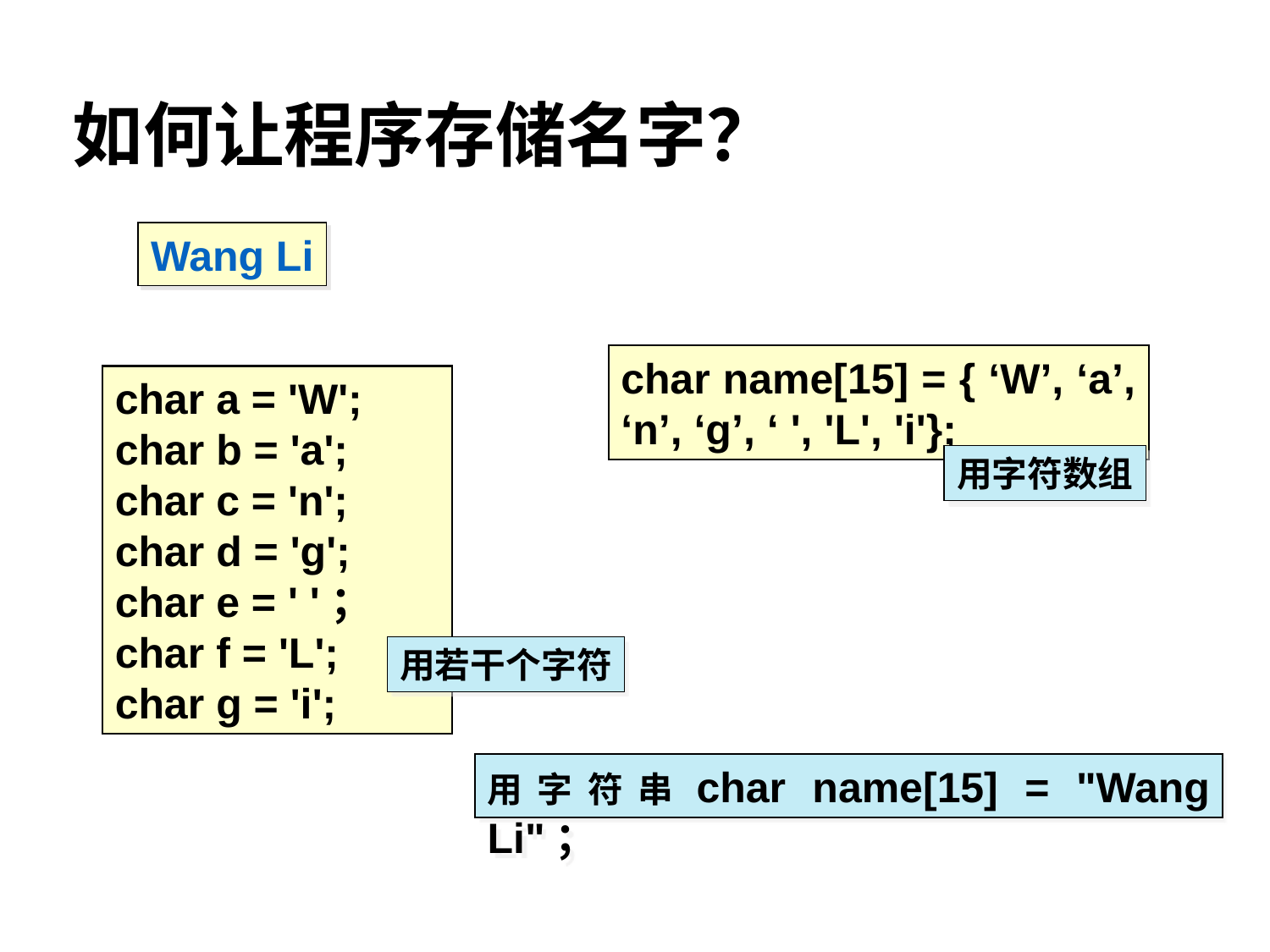

# 如何让程序存储名字？
Wang Li
char name[15] = { ‘W’, ‘a’, ‘n’, ‘g’, ‘ ', 'L', 'i'};
char a = 'W';
char b = 'a';
char c = 'n';
char d = 'g';
char e = ' '；
char f = 'L';
char g = 'i';
用字符数组
用若干个字符
用字符串char name[15] = "Wang Li"；